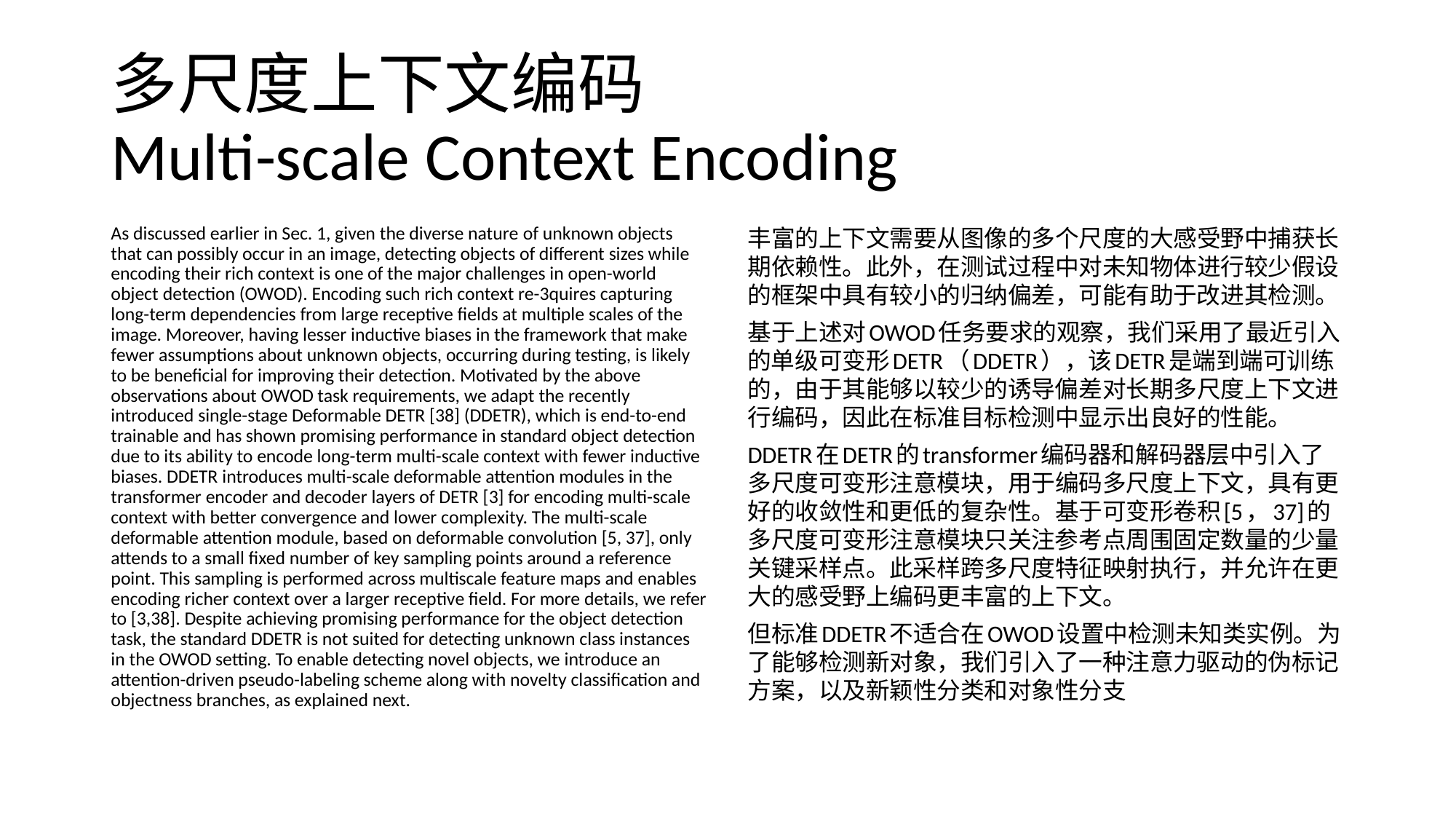

# 多尺度上下文编码 Multi-scale Context Encoding
As discussed earlier in Sec. 1, given the diverse nature of unknown objects that can possibly occur in an image, detecting objects of different sizes while encoding their rich context is one of the major challenges in open-world object detection (OWOD). Encoding such rich context re-3quires capturing long-term dependencies from large receptive fields at multiple scales of the image. Moreover, having lesser inductive biases in the framework that make fewer assumptions about unknown objects, occurring during testing, is likely to be beneficial for improving their detection. Motivated by the above observations about OWOD task requirements, we adapt the recently introduced single-stage Deformable DETR [38] (DDETR), which is end-to-end trainable and has shown promising performance in standard object detection due to its ability to encode long-term multi-scale context with fewer inductive biases. DDETR introduces multi-scale deformable attention modules in the transformer encoder and decoder layers of DETR [3] for encoding multi-scale context with better convergence and lower complexity. The multi-scale deformable attention module, based on deformable convolution [5, 37], only attends to a small fixed number of key sampling points around a reference point. This sampling is performed across multiscale feature maps and enables encoding richer context over a larger receptive field. For more details, we refer to [3,38]. Despite achieving promising performance for the object detection task, the standard DDETR is not suited for detecting unknown class instances in the OWOD setting. To enable detecting novel objects, we introduce an attention-driven pseudo-labeling scheme along with novelty classification and objectness branches, as explained next.
丰富的上下文需要从图像的多个尺度的大感受野中捕获长期依赖性。此外，在测试过程中对未知物体进行较少假设的框架中具有较小的归纳偏差，可能有助于改进其检测。
基于上述对OWOD任务要求的观察，我们采用了最近引入的单级可变形DETR（DDETR），该DETR是端到端可训练的，由于其能够以较少的诱导偏差对长期多尺度上下文进行编码，因此在标准目标检测中显示出良好的性能。
DDETR在DETR的transformer编码器和解码器层中引入了多尺度可变形注意模块，用于编码多尺度上下文，具有更好的收敛性和更低的复杂性。基于可变形卷积[5，37]的多尺度可变形注意模块只关注参考点周围固定数量的少量关键采样点。此采样跨多尺度特征映射执行，并允许在更大的感受野上编码更丰富的上下文。
但标准DDETR不适合在OWOD设置中检测未知类实例。为了能够检测新对象，我们引入了一种注意力驱动的伪标记方案，以及新颖性分类和对象性分支
Q
K
K
V
V